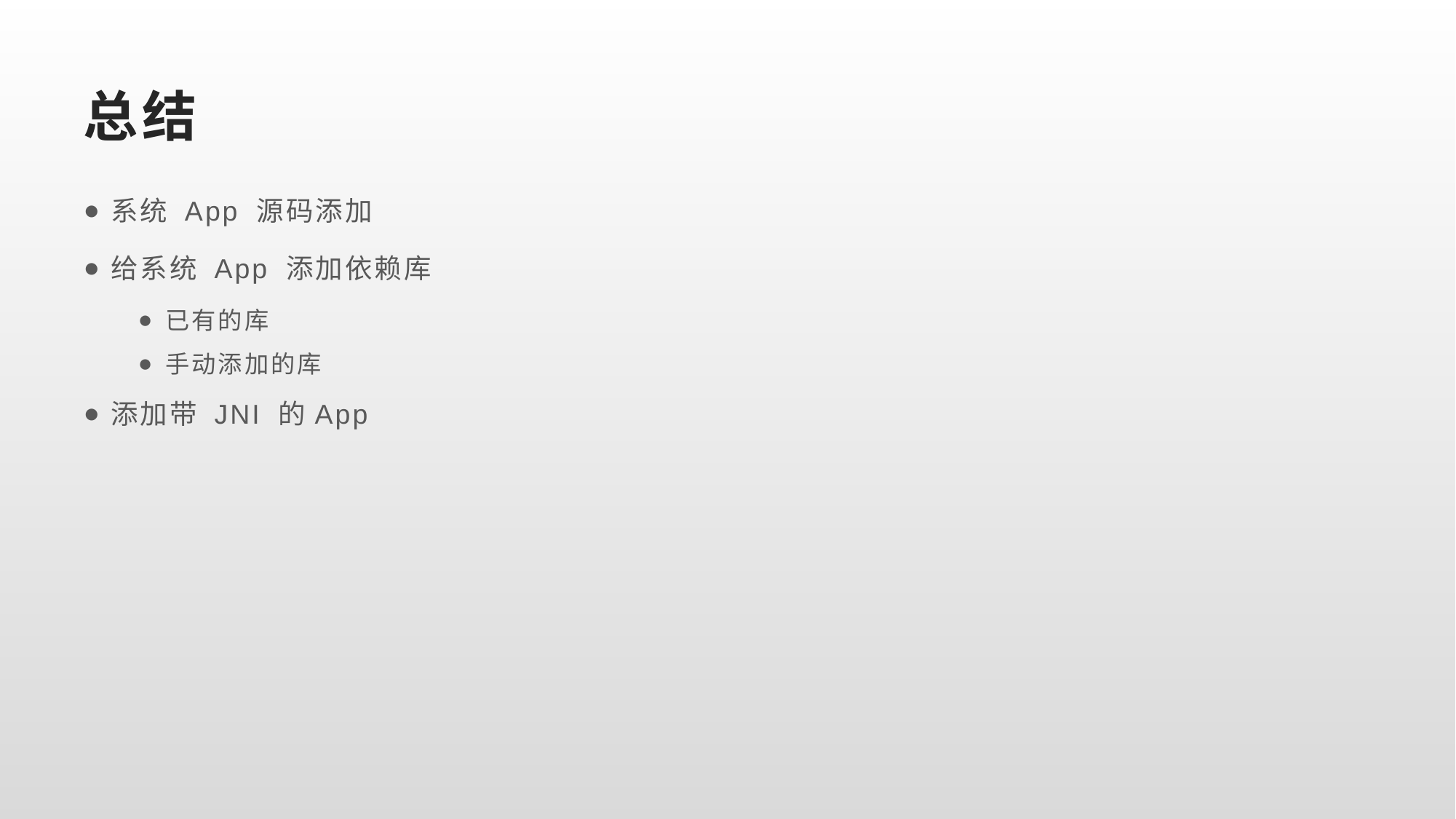

# 总结
系统 App 源码添加
给系统 App 添加依赖库
已有的库
手动添加的库
添加带 JNI 的App